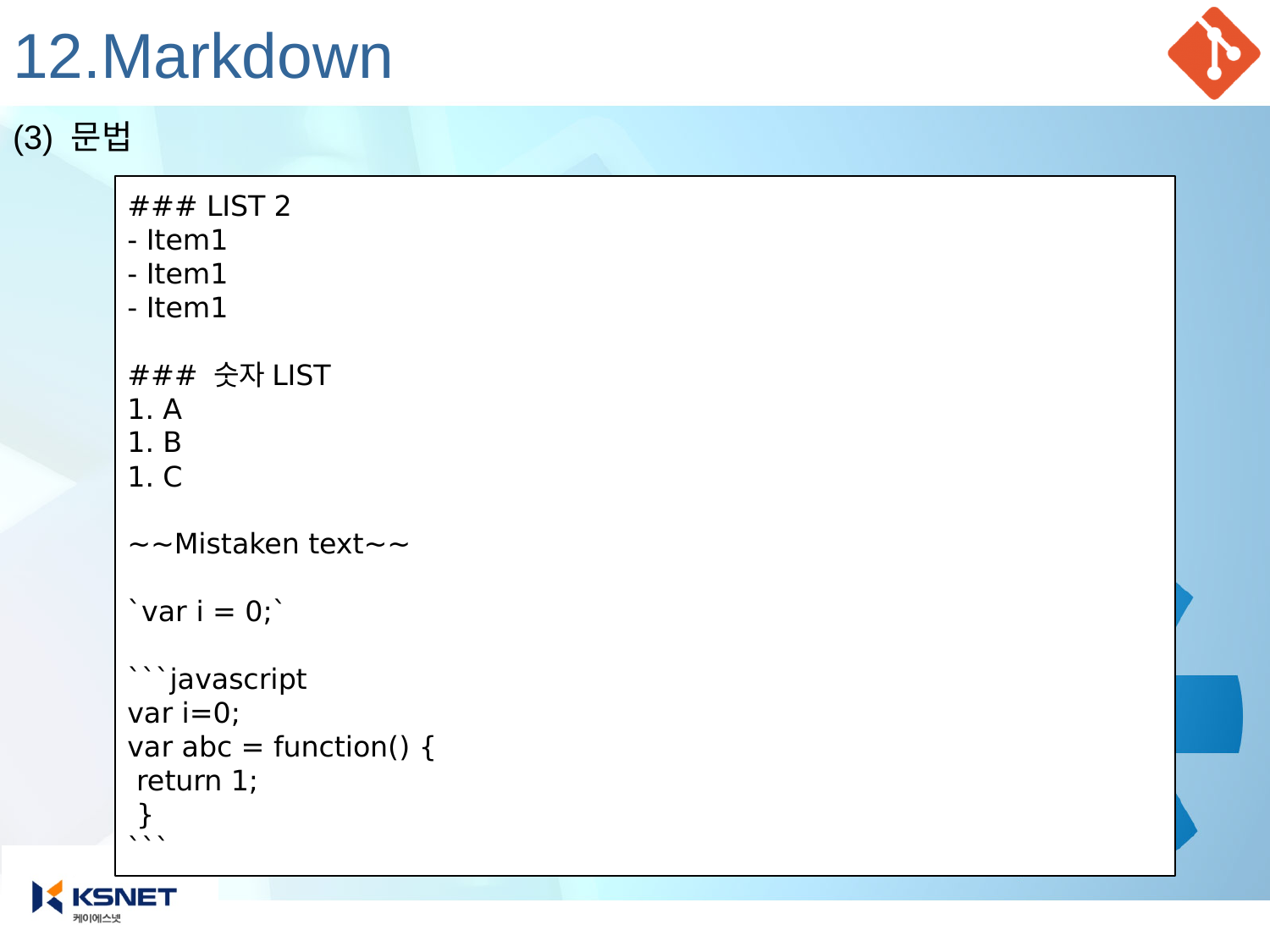

# 12.Markdown
(3) 문법

### LIST 2
- Item1
- Item1
- Item1

### 숫자LIST
1. A
1. B
1. C

~~Mistaken text~~

`var i = 0;`

```javascript
var i=0;
var abc = function() {
 return 1;
 }
```